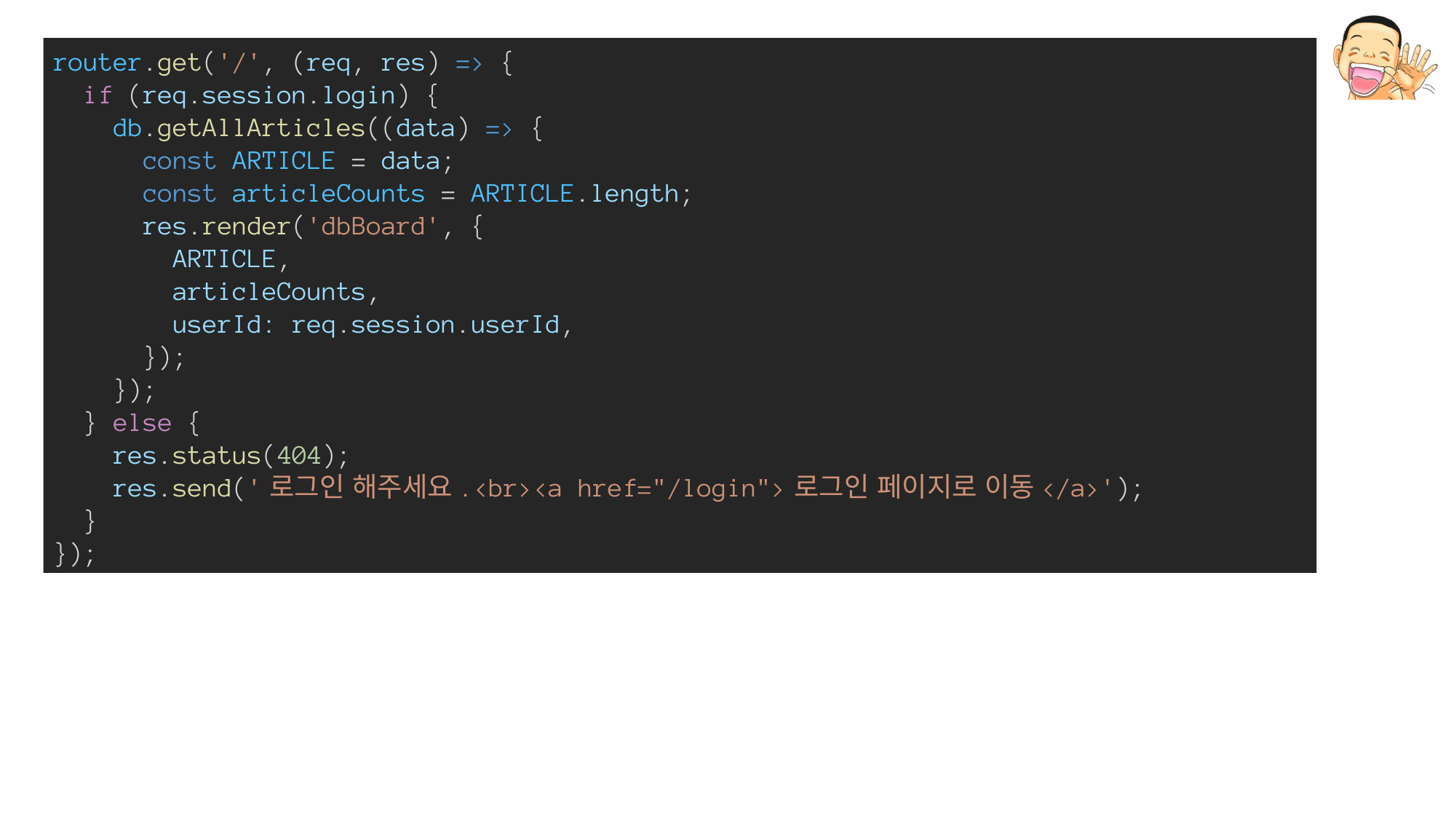

router.get('/', (req, res) => {
  if (req.session.login) {
    db.getAllArticles((data) => {
      const ARTICLE = data;
      const articleCounts = ARTICLE.length;
      res.render('dbBoard', {
        ARTICLE,
        articleCounts,
        userId: req.session.userId,
      });
    });
  } else {
    res.status(404);
    res.send('로그인 해주세요.<br><a href="/login">로그인 페이지로 이동</a>');
  }
});